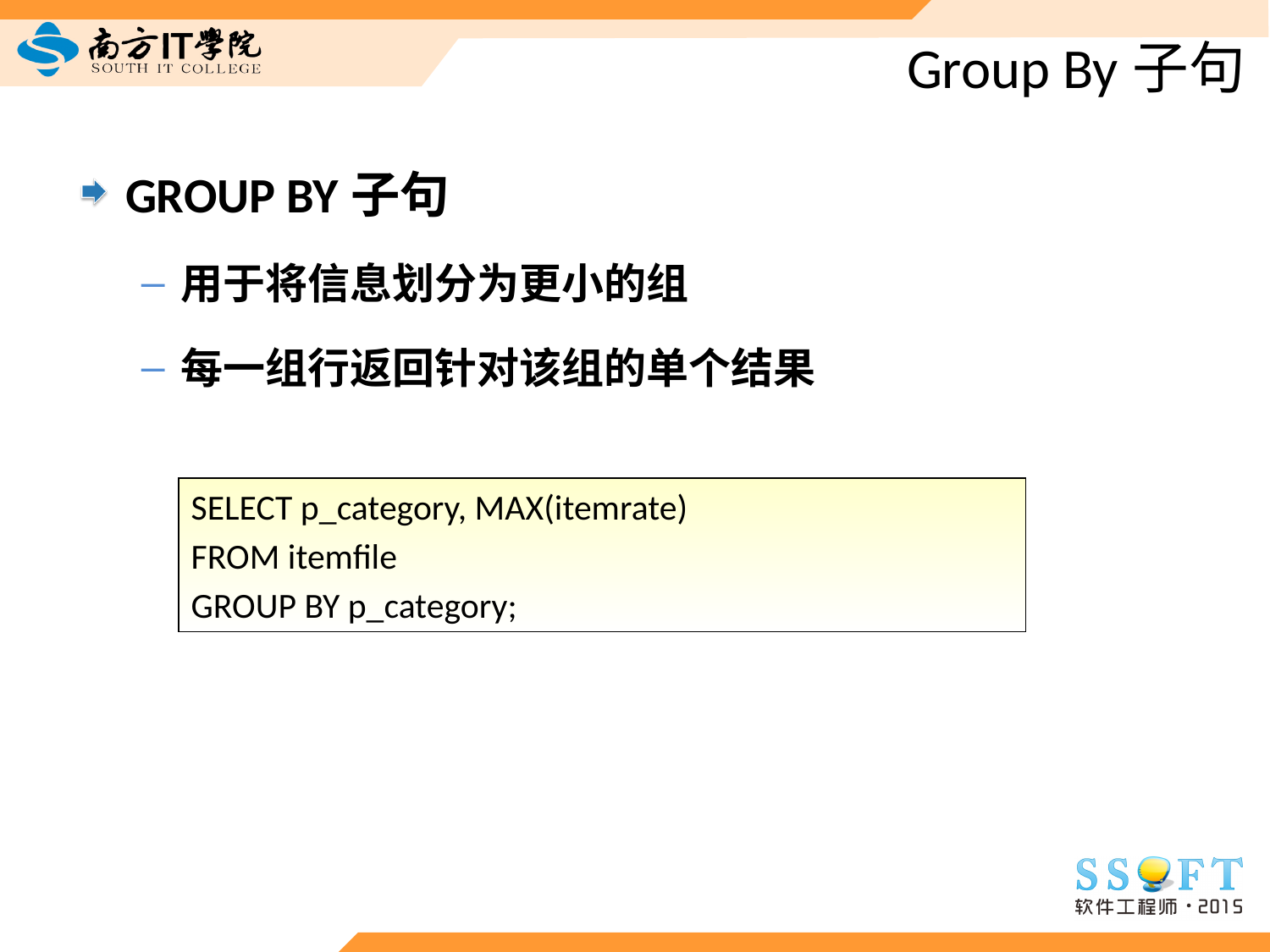

# Group By子句
GROUP BY子句
用于将信息划分为更小的组
每一组行返回针对该组的单个结果

SELECT p_category, MAX(itemrate)
FROM itemfile
GROUP BY p_category;